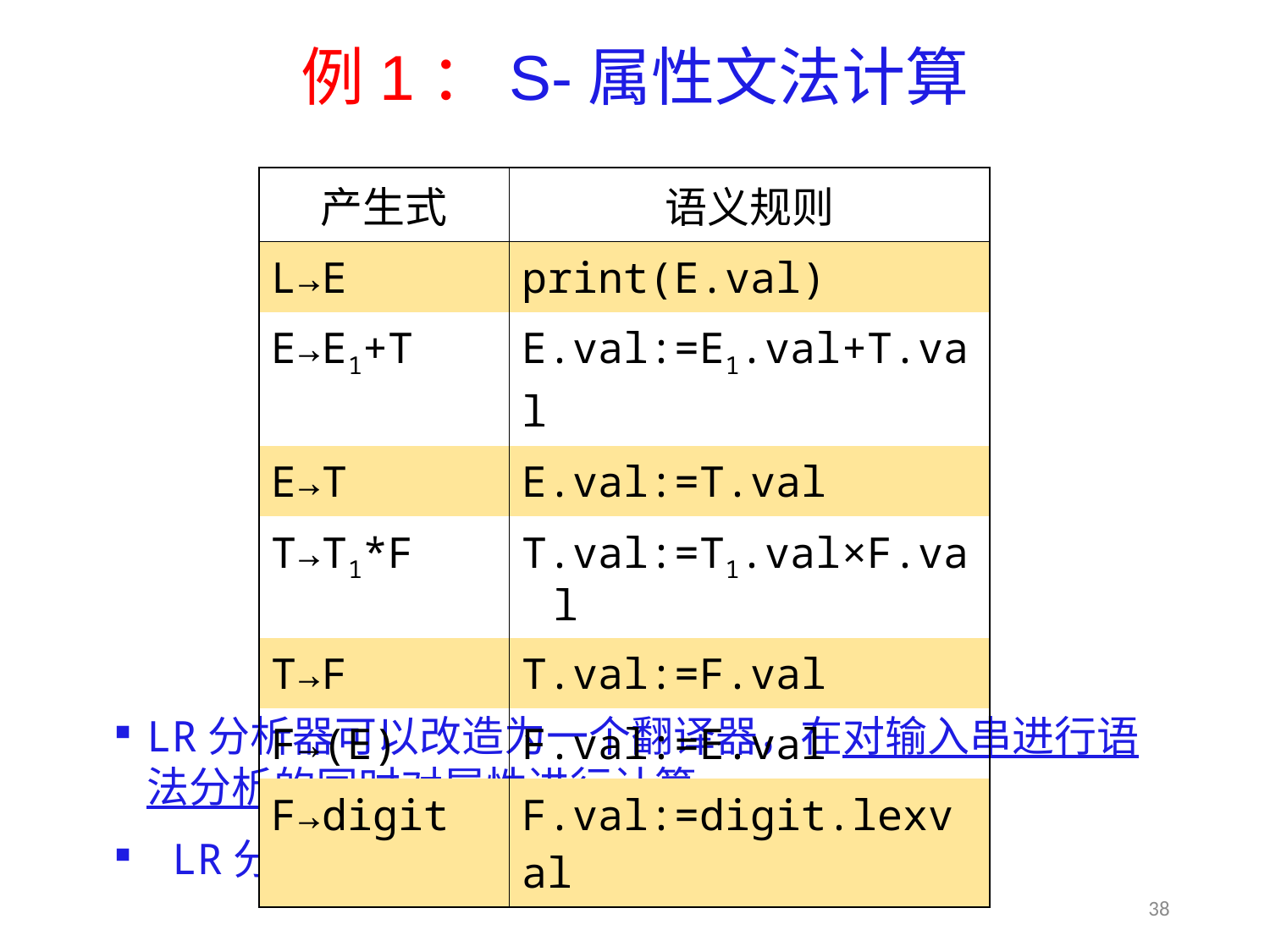

# 例1：S-属性文法计算
| 产生式 | 语义规则 |
| --- | --- |
| L→E | print(E.val) |
| E→E1+T | E.val:=E1.val+T.val |
| E→T | E.val:=T.val |
| T→T1\*F | T.val:=T1.val×F.val |
| T→F | T.val:=F.val |
| F→(E) | F.val:=E.val |
| F→digit | F.val:=digit.lexval |
LR分析器可以改造为一个翻译器，在对输入串进行语法分析的同时对属性进行计算。
 LR分析器增加语义栈

38